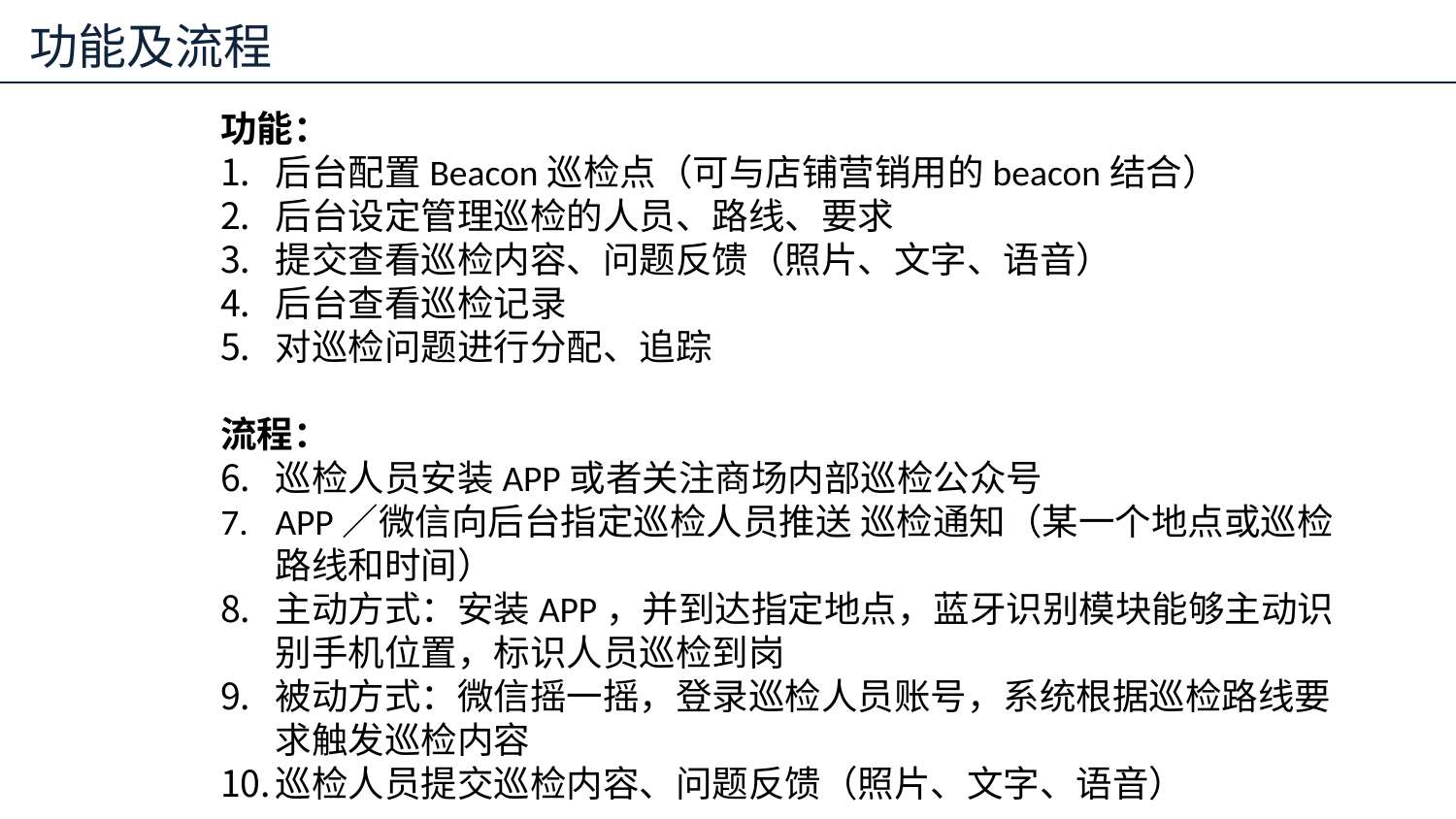

功能及流程
功能：
后台配置Beacon巡检点（可与店铺营销用的beacon结合）
后台设定管理巡检的人员、路线、要求
提交查看巡检内容、问题反馈（照片、文字、语音）
后台查看巡检记录
对巡检问题进行分配、追踪

流程：
巡检人员安装APP或者关注商场内部巡检公众号
APP／微信向后台指定巡检人员推送 巡检通知（某一个地点或巡检路线和时间）
主动方式：安装APP，并到达指定地点，蓝牙识别模块能够主动识别手机位置，标识人员巡检到岗
被动方式：微信摇一摇，登录巡检人员账号，系统根据巡检路线要求触发巡检内容
巡检人员提交巡检内容、问题反馈（照片、文字、语音）